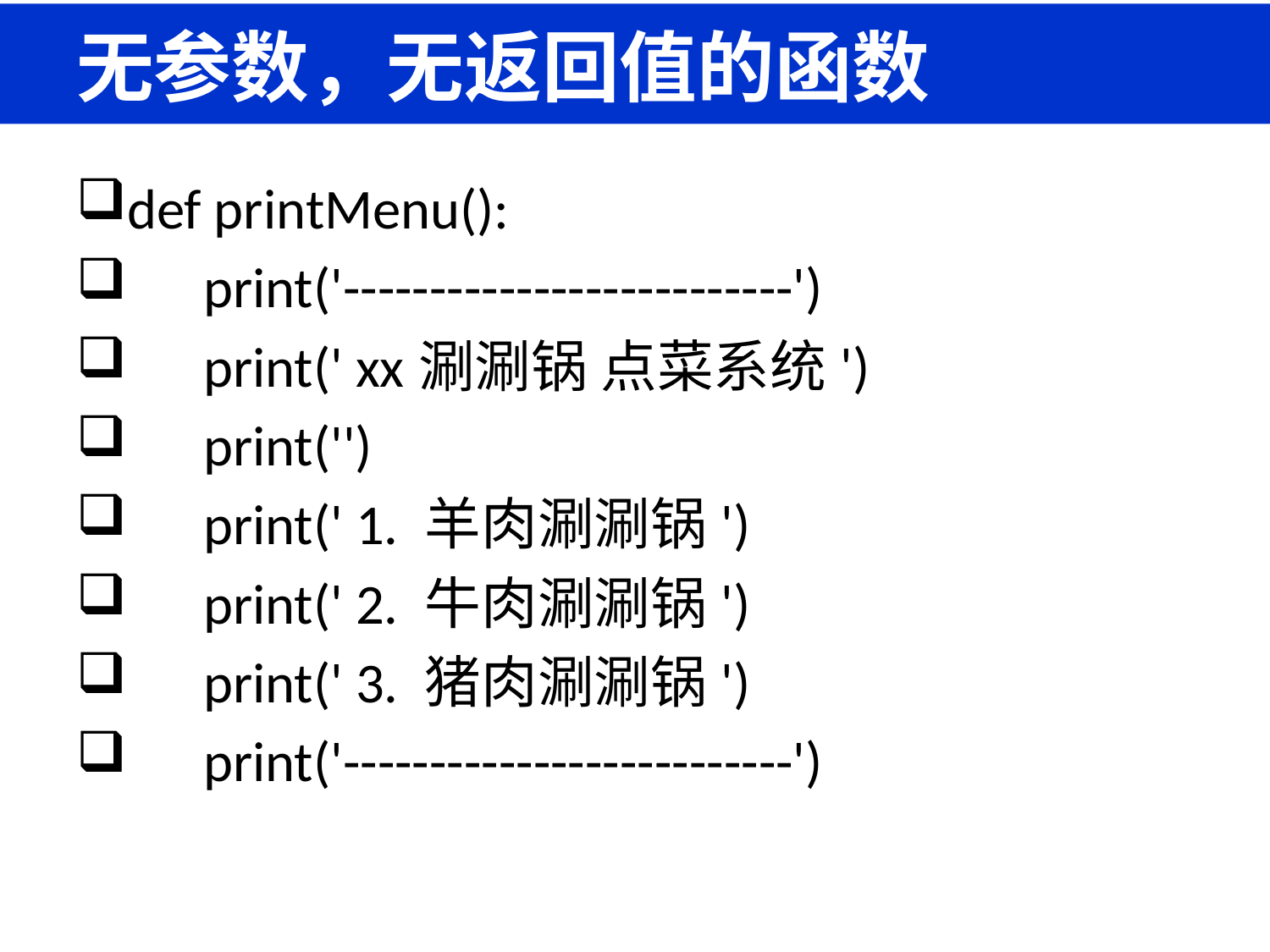

# 无参数，无返回值的函数
def printMenu():
      print('--------------------------')
      print(' xx涮涮锅 点菜系统')
      print('')
      print(' 1. 羊肉涮涮锅')
      print(' 2. 牛肉涮涮锅')
      print(' 3. 猪肉涮涮锅')
      print('--------------------------')